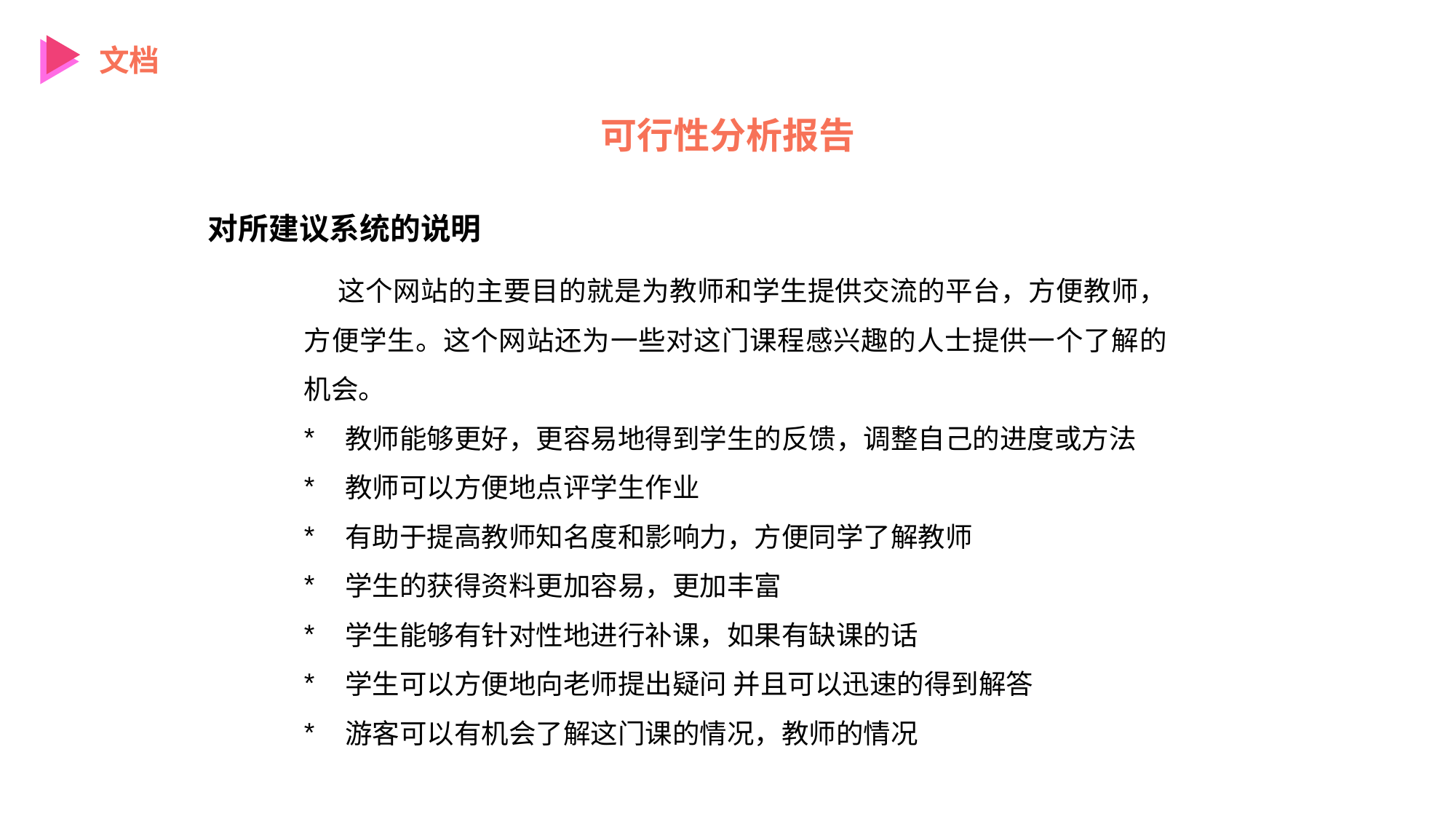

文档
可行性分析报告
对所建议系统的说明
这个网站的主要目的就是为教师和学生提供交流的平台，方便教师，方便学生。这个网站还为一些对这门课程感兴趣的人士提供一个了解的机会。
教师能够更好，更容易地得到学生的反馈，调整自己的进度或方法
教师可以方便地点评学生作业
有助于提高教师知名度和影响力，方便同学了解教师
学生的获得资料更加容易，更加丰富
学生能够有针对性地进行补课，如果有缺课的话
学生可以方便地向老师提出疑问 并且可以迅速的得到解答
游客可以有机会了解这门课的情况，教师的情况